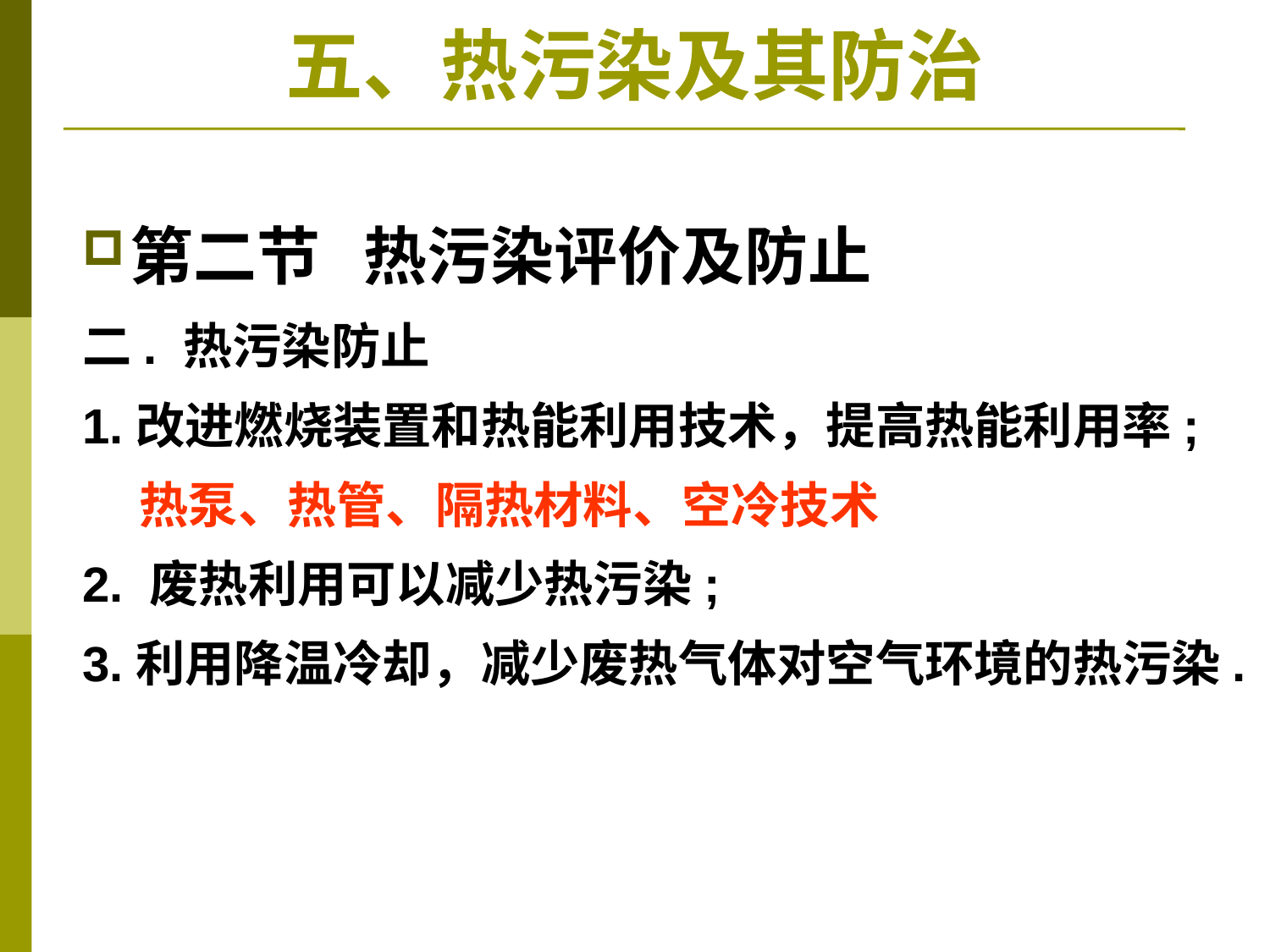

# 五、热污染及其防治
第二节   热污染评价及防止
二. 热污染防止
1.改进燃烧装置和热能利用技术，提高热能利用率;
    热泵、热管、隔热材料、空冷技术
2. 废热利用可以减少热污染;
3.利用降温冷却，减少废热气体对空气环境的热污染.